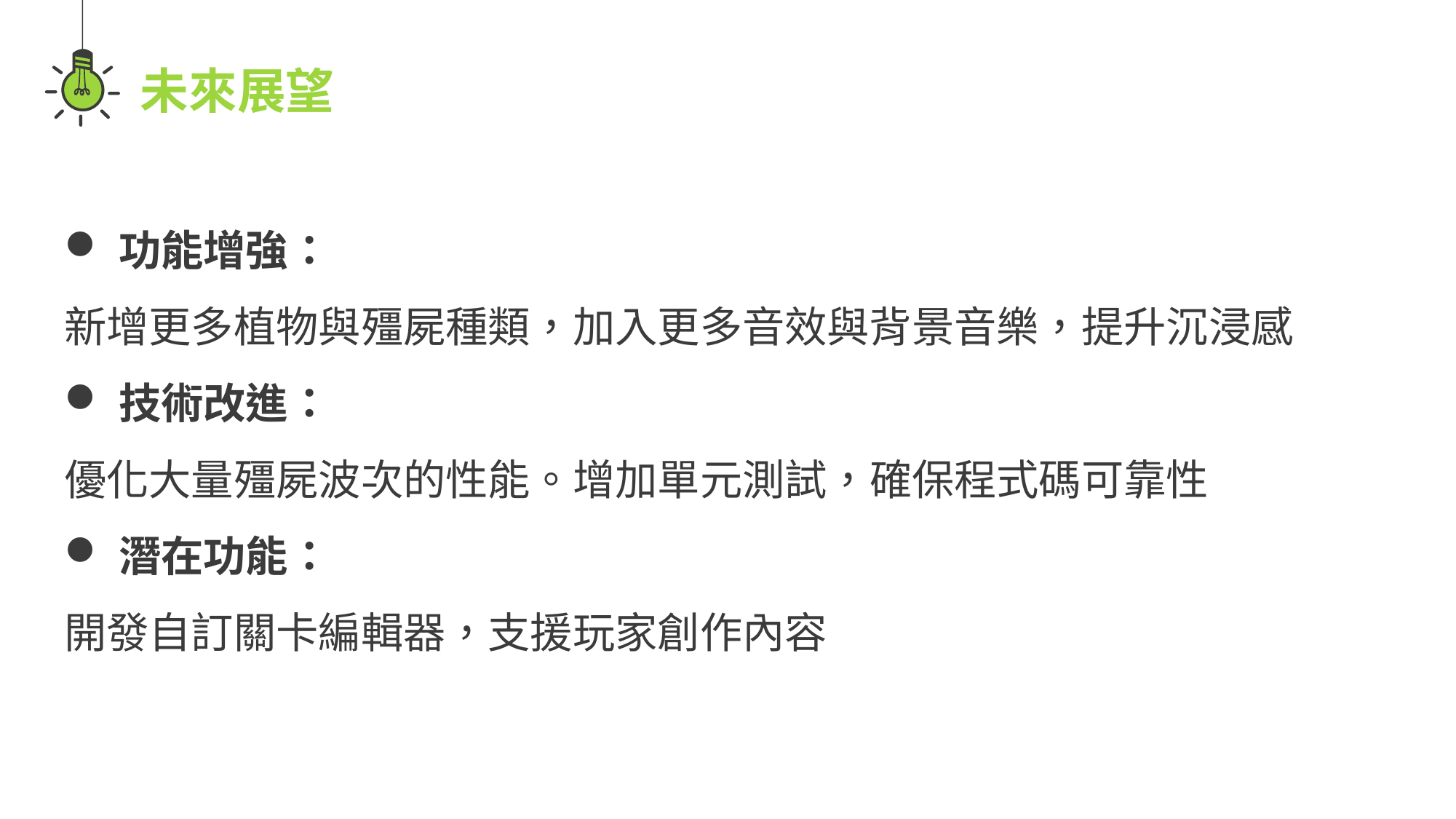

未來展望

功能增強：
新增更多植物與殭屍種類，加入更多音效與背景音樂，提升沉浸感
技術改進：
優化大量殭屍波次的性能。增加單元測試，確保程式碼可靠性
潛在功能：
開發自訂關卡編輯器，支援玩家創作內容